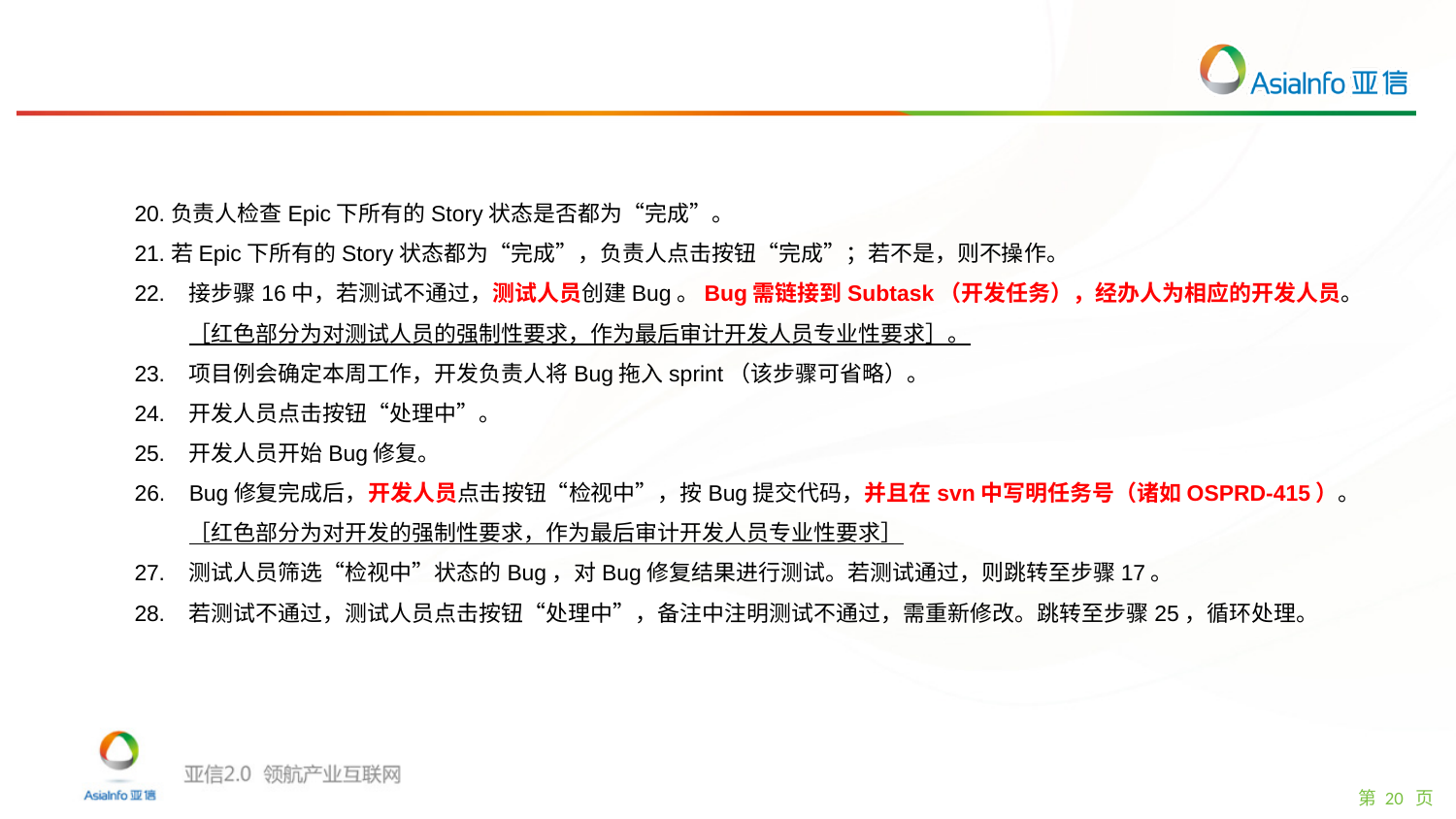

负责人检查Epic下所有的Story状态是否都为“完成”。
若Epic下所有的Story状态都为“完成”，负责人点击按钮“完成”；若不是，则不操作。
接步骤16中，若测试不通过，测试人员创建Bug。Bug需链接到Subtask（开发任务），经办人为相应的开发人员。［红色部分为对测试人员的强制性要求，作为最后审计开发人员专业性要求］。
项目例会确定本周工作，开发负责人将Bug拖入sprint（该步骤可省略）。
开发人员点击按钮“处理中”。
开发人员开始Bug修复。
Bug修复完成后，开发人员点击按钮“检视中”，按Bug提交代码，并且在svn中写明任务号（诸如OSPRD-415）。［红色部分为对开发的强制性要求，作为最后审计开发人员专业性要求］
测试人员筛选“检视中”状态的Bug，对Bug修复结果进行测试。若测试通过，则跳转至步骤17。
若测试不通过，测试人员点击按钮“处理中”，备注中注明测试不通过，需重新修改。跳转至步骤25，循环处理。